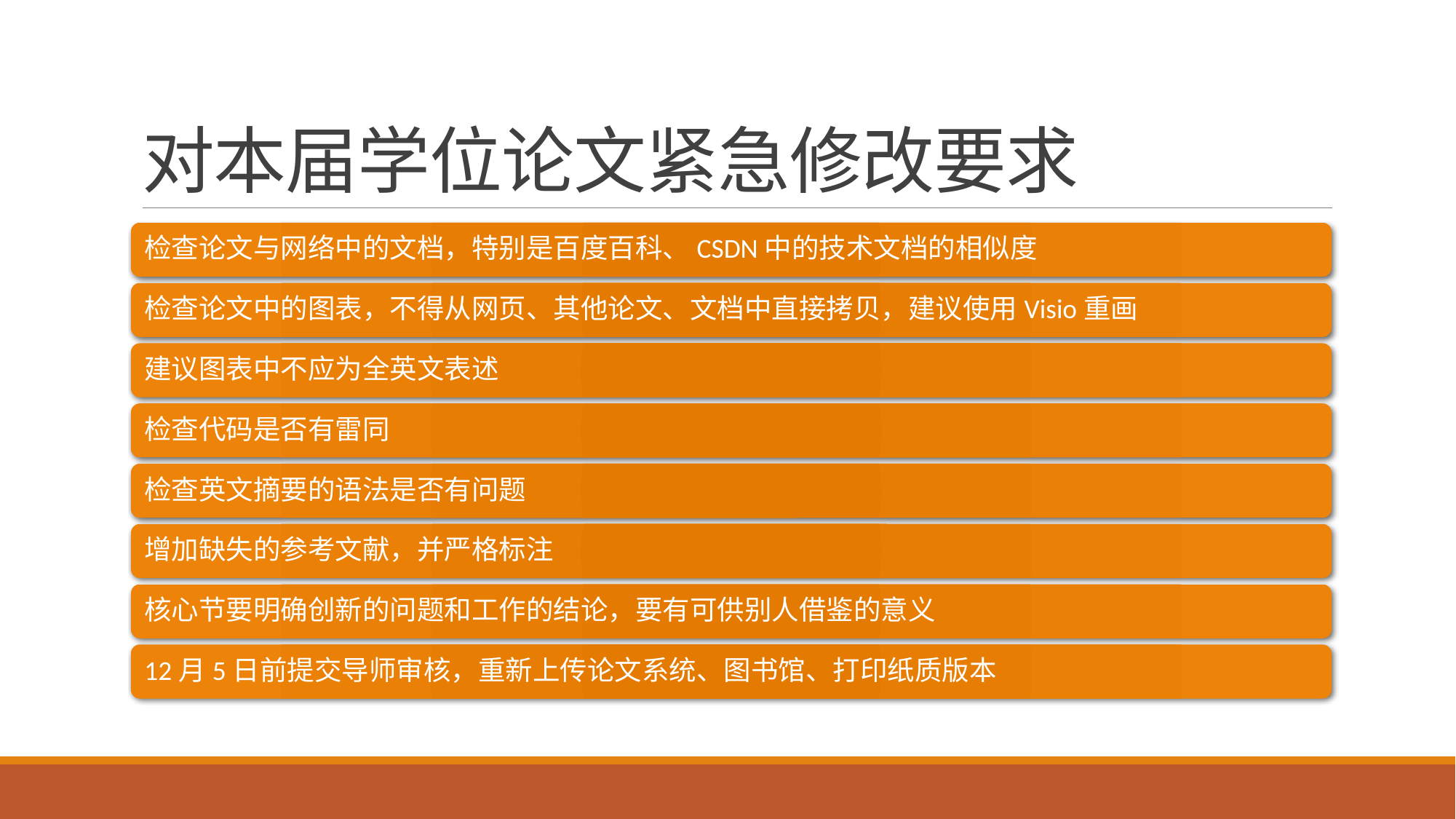

# 对本届学位论文紧急修改要求
检查论文与网络中的文档，特别是百度百科、CSDN中的技术文档的相似度
检查论文中的图表，不得从网页、其他论文、文档中直接拷贝，建议使用Visio重画
建议图表中不应为全英文表述
检查代码是否有雷同
检查英文摘要的语法是否有问题
增加缺失的参考文献，并严格标注
核心节要明确创新的问题和工作的结论，要有可供别人借鉴的意义
12月5日前提交导师审核，重新上传论文系统、图书馆、打印纸质版本